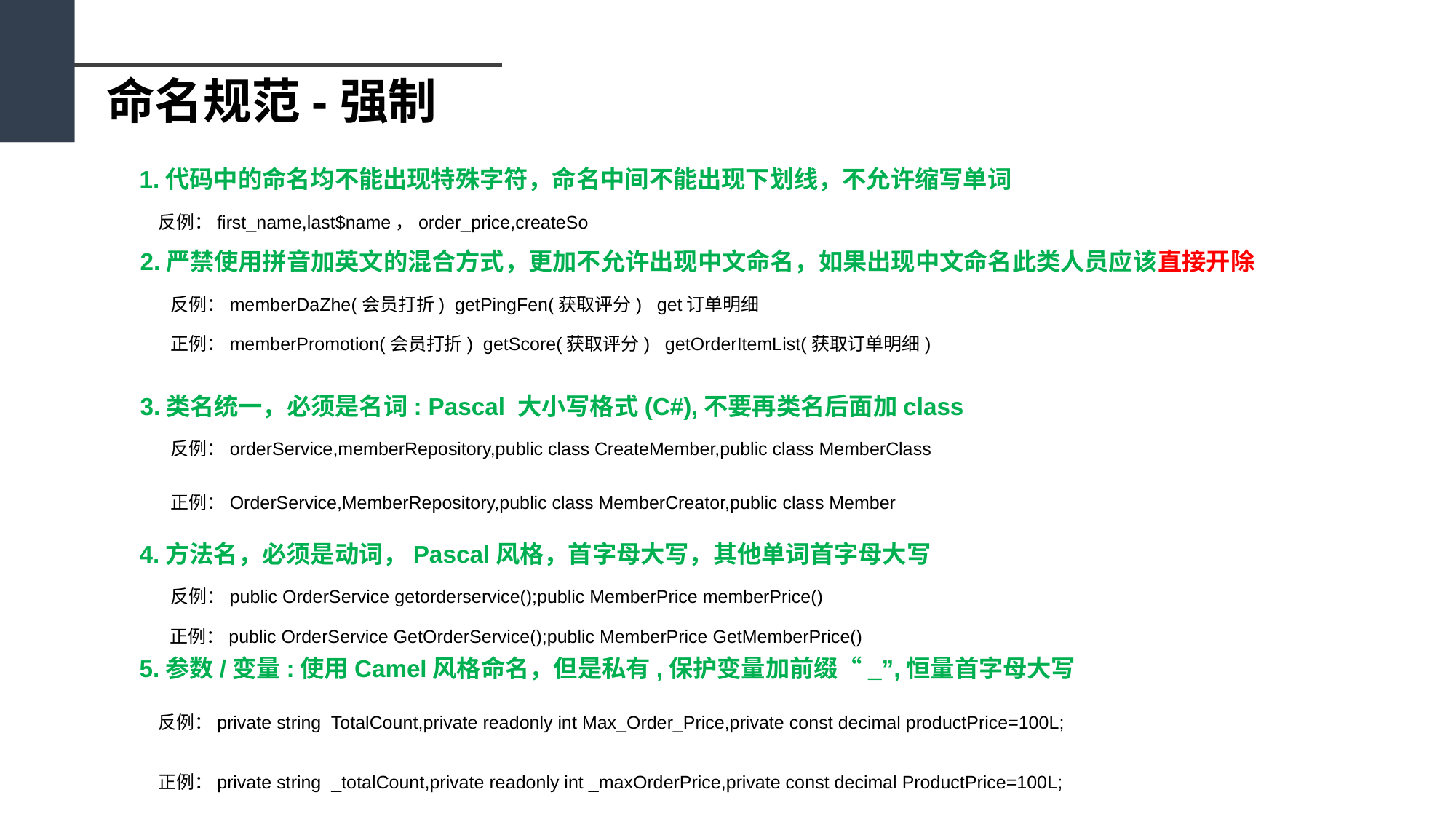

命名规范-强制
1.代码中的命名均不能出现特殊字符，命名中间不能出现下划线，不允许缩写单词
反例：first_name,last$name，order_price,createSo
2.严禁使用拼音加英文的混合方式，更加不允许出现中文命名，如果出现中文命名此类人员应该直接开除
反例：memberDaZhe(会员打折)  getPingFen(获取评分)   get订单明细
正例：memberPromotion(会员打折)  getScore(获取评分)   getOrderItemList(获取订单明细)
3.类名统一，必须是名词: Pascal 大小写格式(C#),不要再类名后面加class
反例：orderService,memberRepository,public class CreateMember,public class MemberClass
正例：OrderService,MemberRepository,public class MemberCreator,public class Member
4.方法名，必须是动词，Pascal风格，首字母大写，其他单词首字母大写
反例：public OrderService getorderservice();public MemberPrice memberPrice()
正例：public OrderService GetOrderService();public MemberPrice GetMemberPrice()
5.参数/变量:使用Camel风格命名，但是私有,保护变量加前缀“_”,恒量首字母大写
反例：private string  TotalCount,private readonly int Max_Order_Price,private const decimal productPrice=100L;
正例：private string  _totalCount,private readonly int _maxOrderPrice,private const decimal ProductPrice=100L;